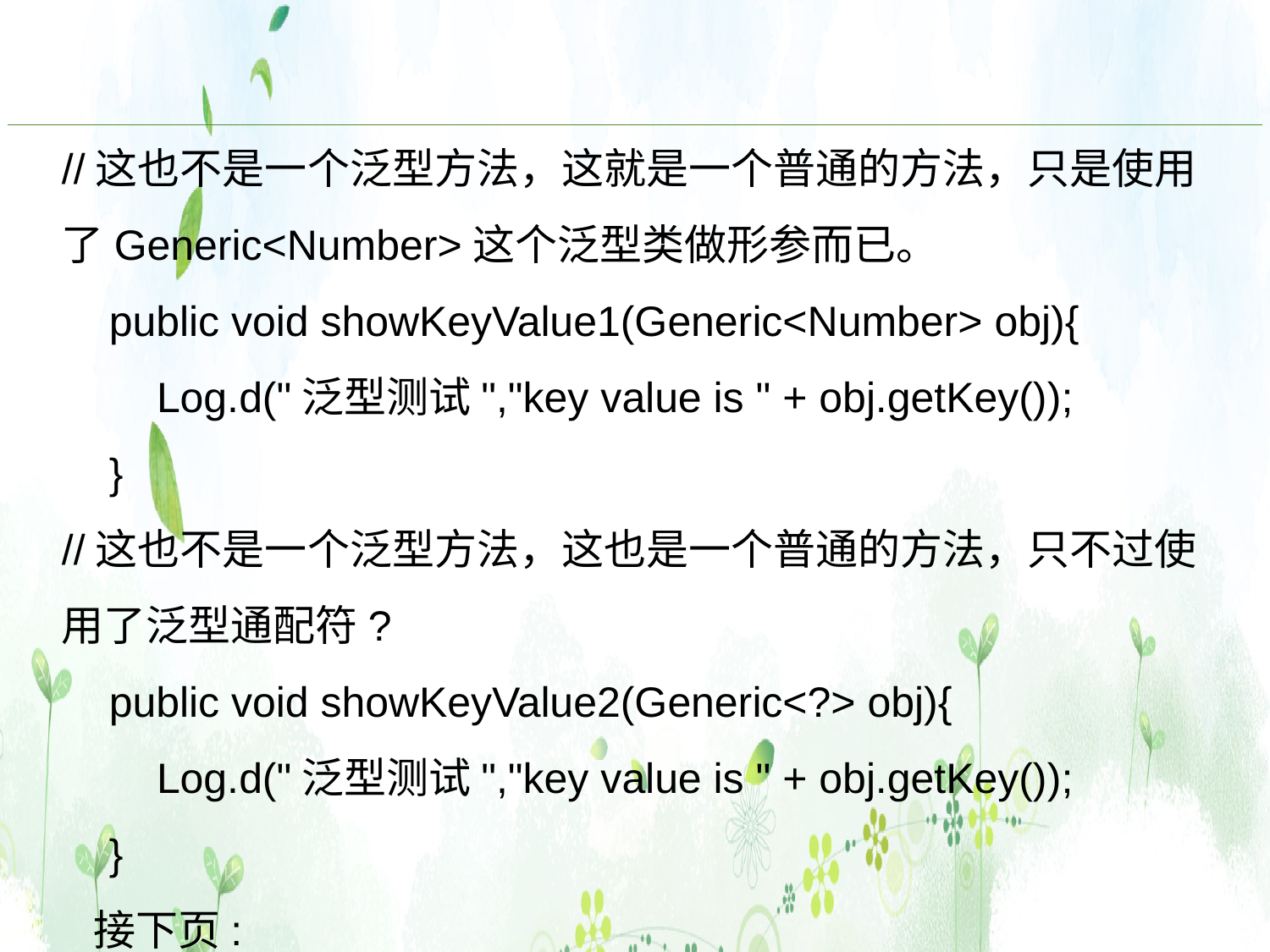

//这也不是一个泛型方法，这就是一个普通的方法，只是使用了Generic<Number>这个泛型类做形参而已。
    public void showKeyValue1(Generic<Number> obj){
        Log.d("泛型测试","key value is " + obj.getKey());
    }
//这也不是一个泛型方法，这也是一个普通的方法，只不过使用了泛型通配符?
    public void showKeyValue2(Generic<?> obj){
        Log.d("泛型测试","key value is " + obj.getKey());
    }
   接下页: